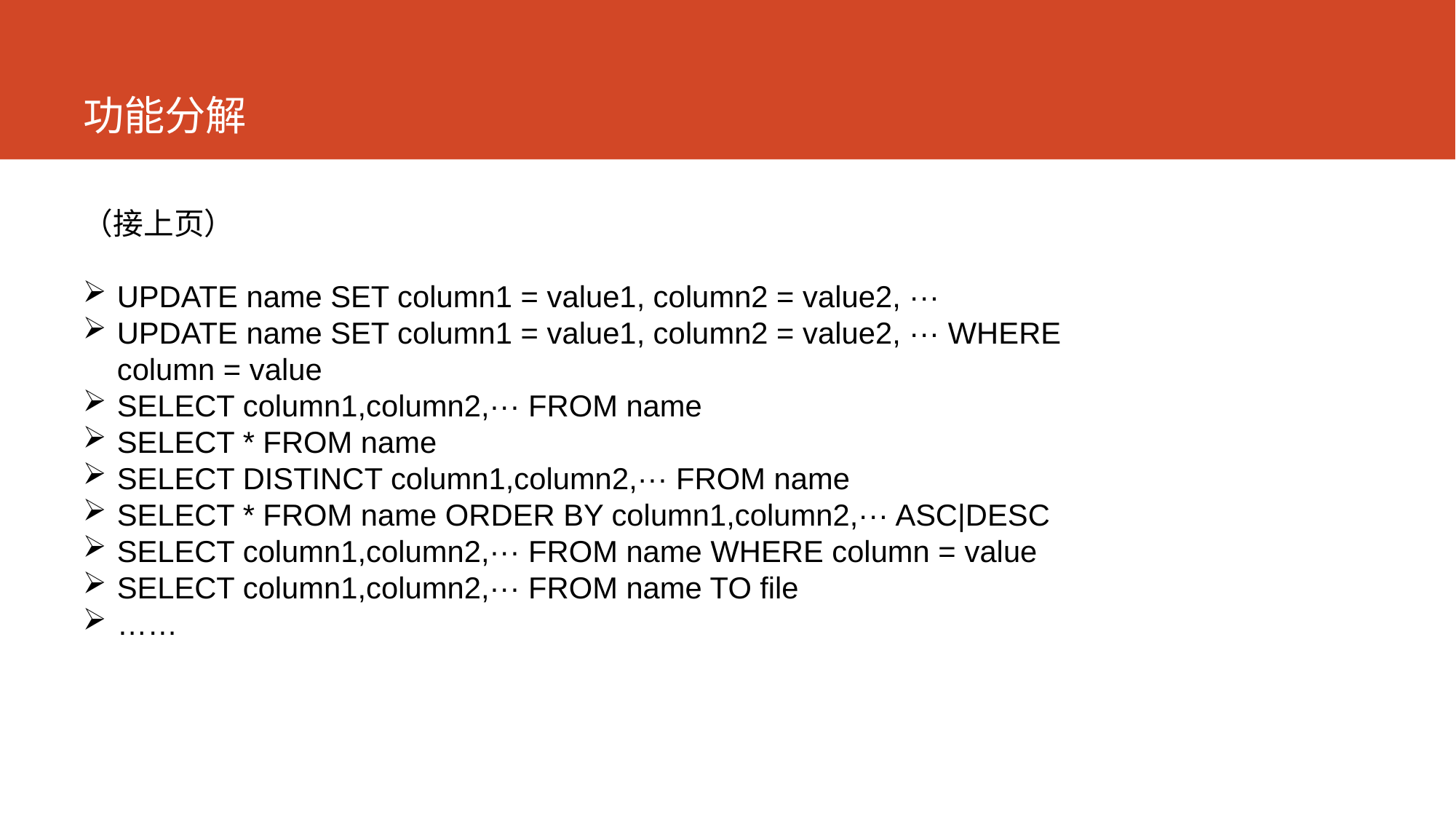

# 功能分解
（接上页）

UPDATE name SET column1 = value1, column2 = value2, ···
UPDATE name SET column1 = value1, column2 = value2, ··· WHERE column = value
SELECT column1,column2,··· FROM name
SELECT * FROM name
SELECT DISTINCT column1,column2,··· FROM name
SELECT * FROM name ORDER BY column1,column2,··· ASC|DESC
SELECT column1,column2,··· FROM name WHERE column = value
SELECT column1,column2,··· FROM name TO file
……